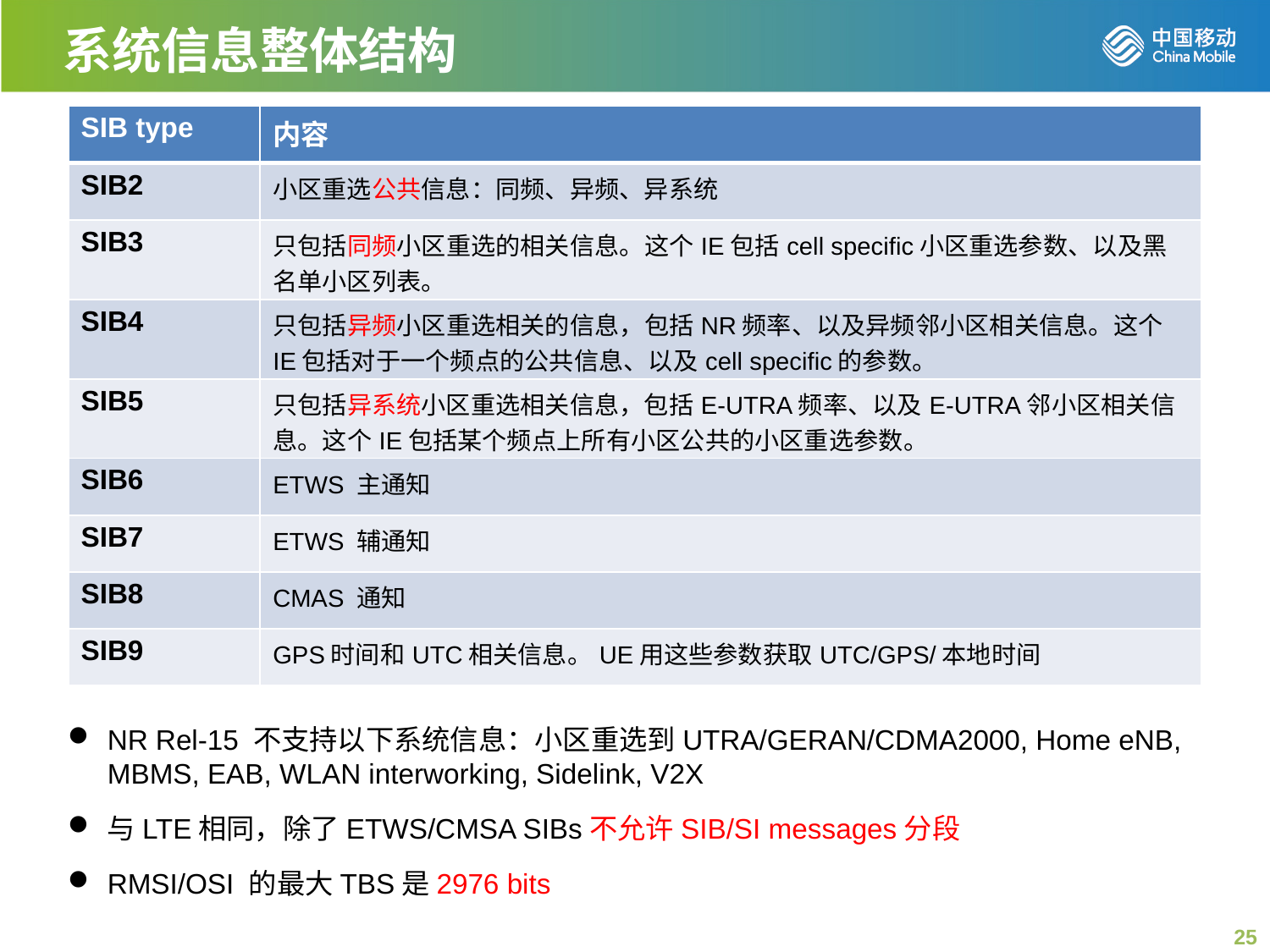

系统信息整体结构
| SIB type | 内容 |
| --- | --- |
| SIB2 | 小区重选公共信息：同频、异频、异系统 |
| SIB3 | 只包括同频小区重选的相关信息。这个IE包括cell specific小区重选参数、以及黑名单小区列表。 |
| SIB4 | 只包括异频小区重选相关的信息，包括NR频率、以及异频邻小区相关信息。这个IE包括对于一个频点的公共信息、以及cell specific的参数。 |
| SIB5 | 只包括异系统小区重选相关信息，包括E-UTRA频率、以及E-UTRA邻小区相关信息。这个IE包括某个频点上所有小区公共的小区重选参数。 |
| SIB6 | ETWS 主通知 |
| SIB7 | ETWS 辅通知 |
| SIB8 | CMAS 通知 |
| SIB9 | GPS时间和UTC相关信息。UE用这些参数获取UTC/GPS/本地时间 |
NR Rel-15 不支持以下系统信息：小区重选到UTRA/GERAN/CDMA2000, Home eNB, MBMS, EAB, WLAN interworking, Sidelink, V2X
与LTE相同，除了ETWS/CMSA SIBs不允许SIB/SI messages分段
RMSI/OSI 的最大TBS是2976 bits